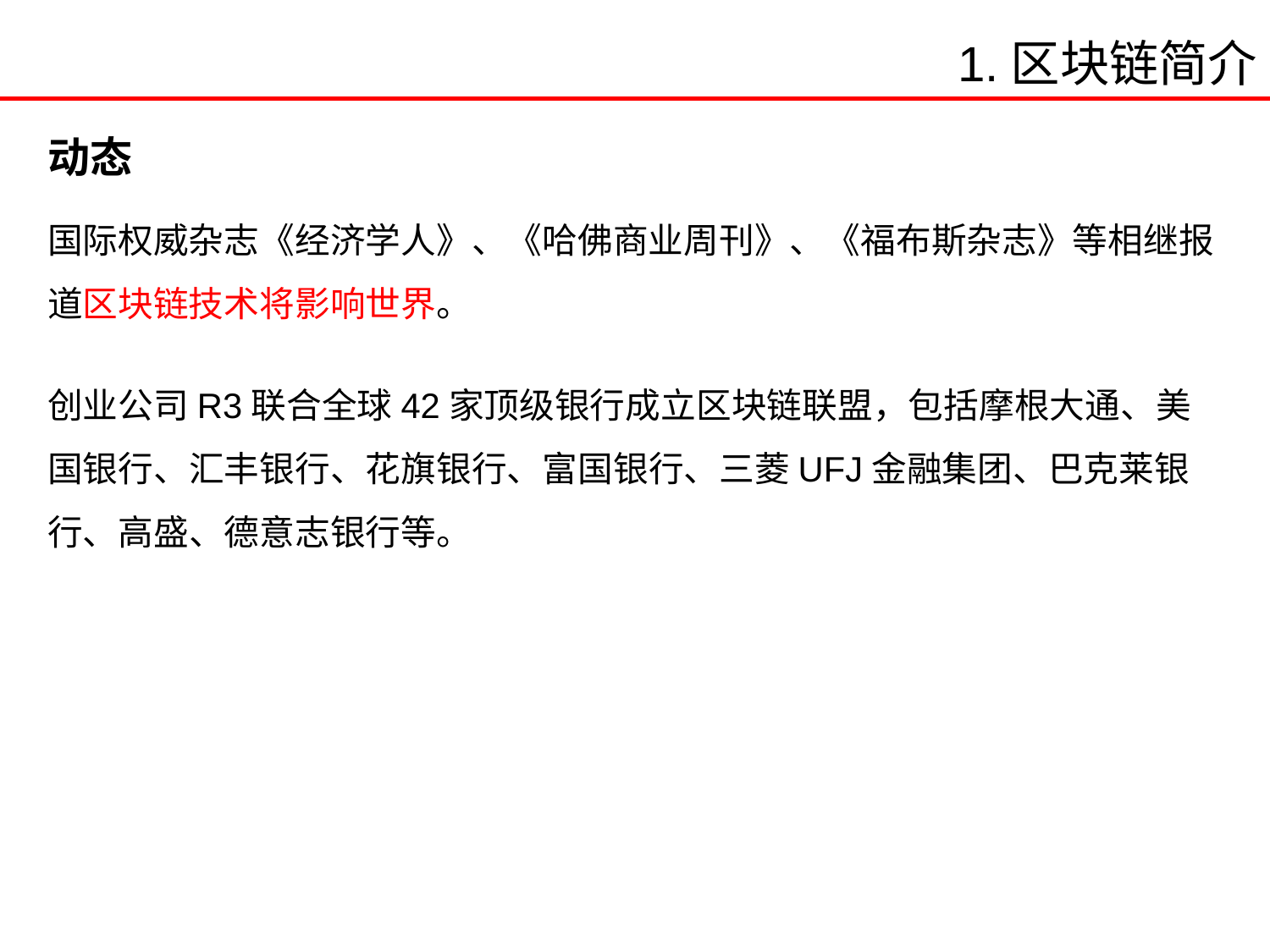

1.区块链简介
动态
国际权威杂志《经济学人》、《哈佛商业周刊》、《福布斯杂志》等相继报道区块链技术将影响世界。
创业公司R3联合全球42家顶级银行成立区块链联盟，包括摩根大通、美国银行、汇丰银行、花旗银行、富国银行、三菱UFJ金融集团、巴克莱银行、高盛、德意志银行等。